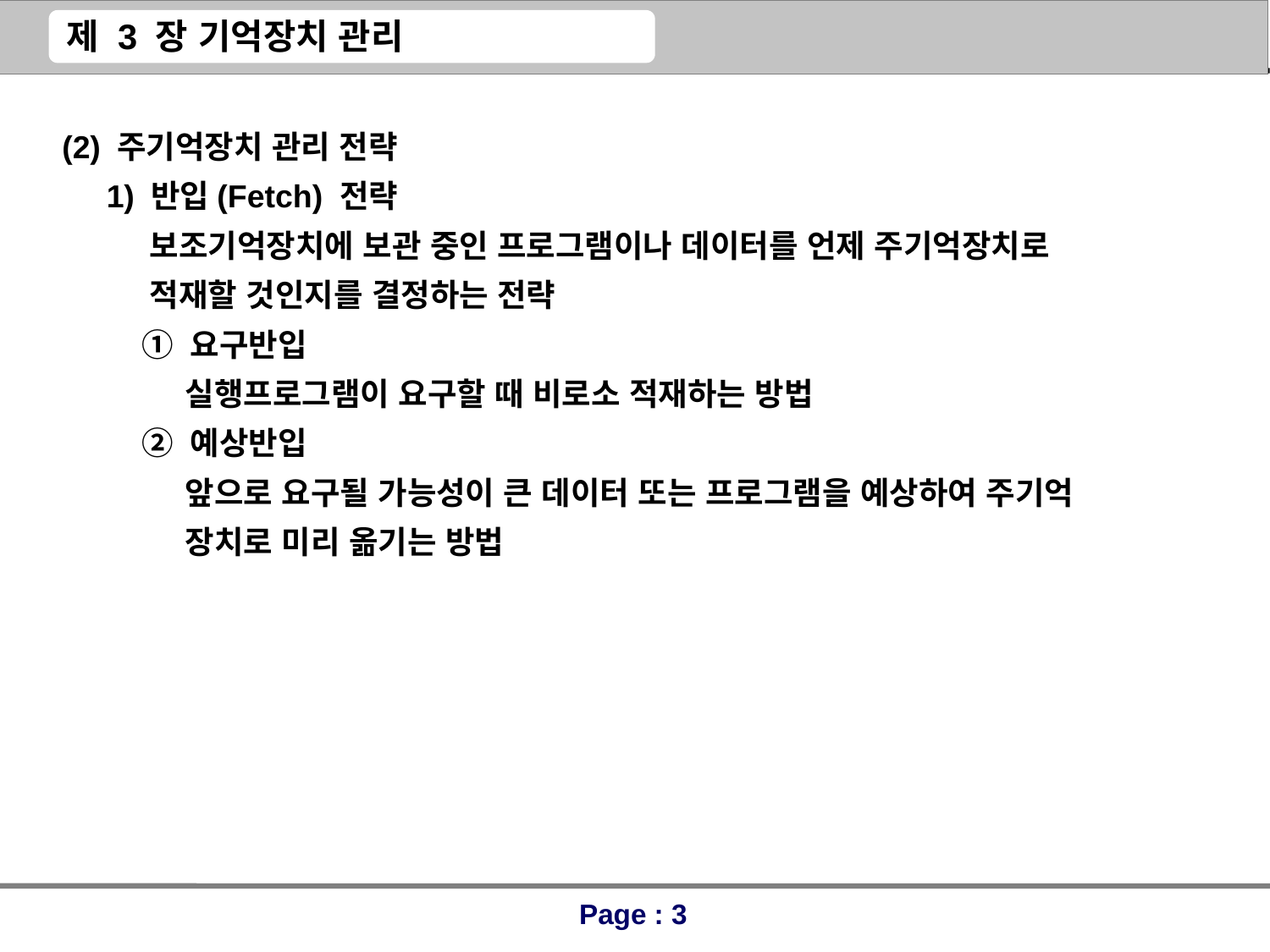

(2) 주기억장치 관리 전략
     1) 반입(Fetch) 전략
         보조기억장치에 보관 중인 프로그램이나 데이터를 언제 주기억장치로
         적재할 것인지를 결정하는 전략
         ① 요구반입
             실행프로그램이 요구할 때 비로소 적재하는 방법
         ② 예상반입
             앞으로 요구될 가능성이 큰 데이터 또는 프로그램을 예상하여 주기억
             장치로 미리 옮기는 방법
Page : 3